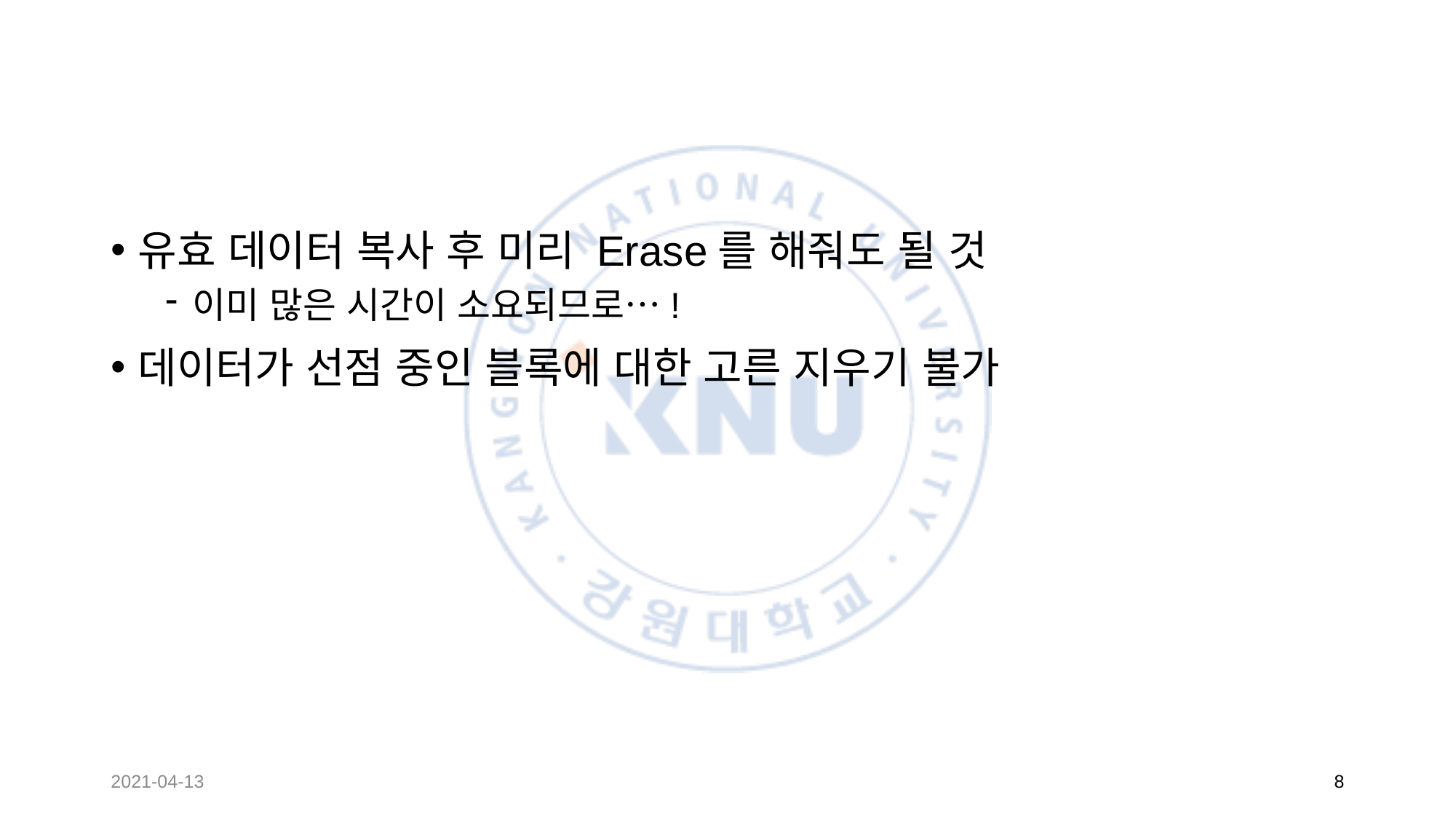

#
유효 데이터 복사 후 미리 Erase를 해줘도 될 것
이미 많은 시간이 소요되므로…!
데이터가 선점 중인 블록에 대한 고른 지우기 불가

2021-04-13
8